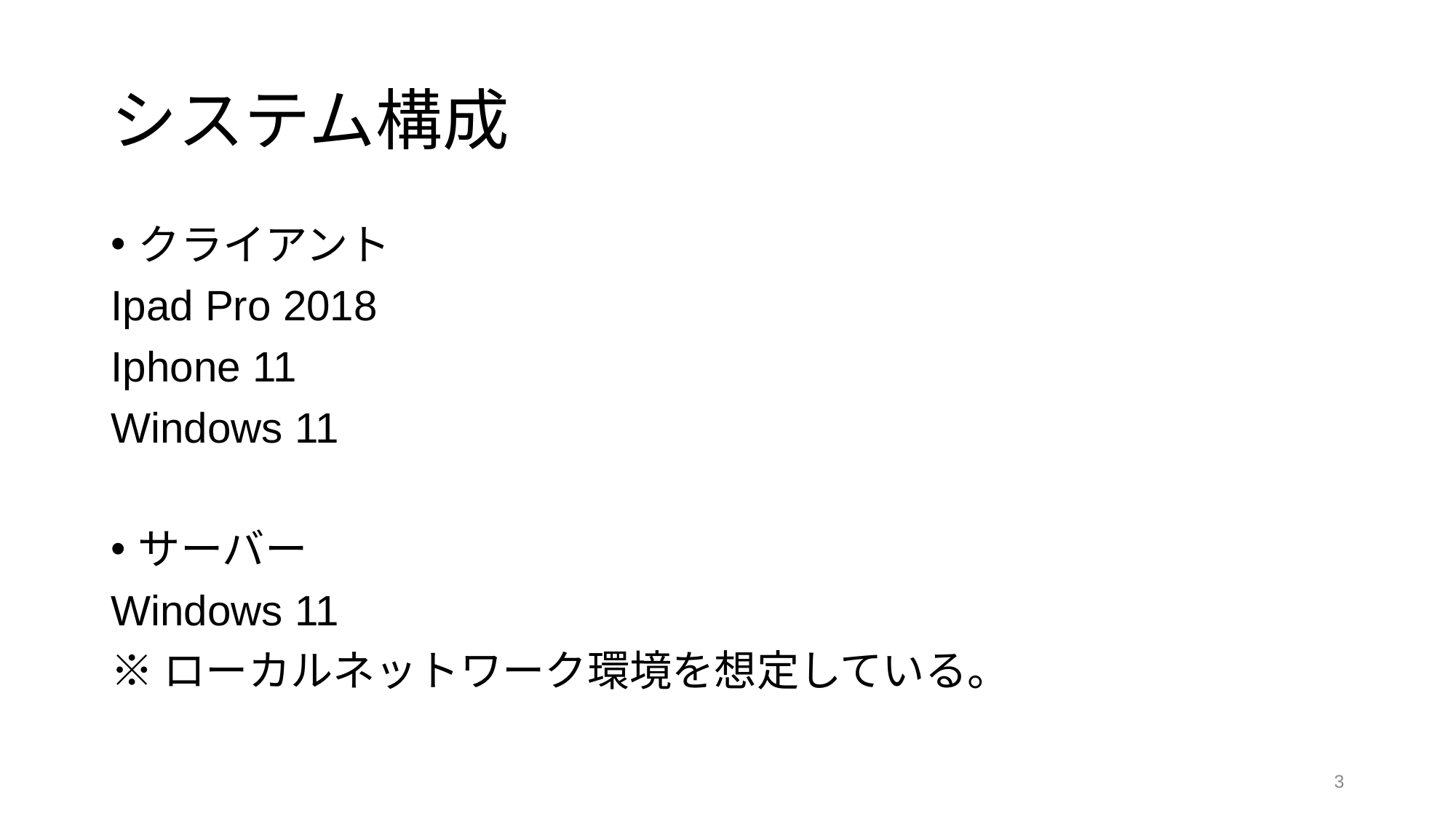

# システム構成
クライアント
Ipad Pro 2018
Iphone 11
Windows 11

サーバー
Windows 11
※ローカルネットワーク環境を想定している。
3